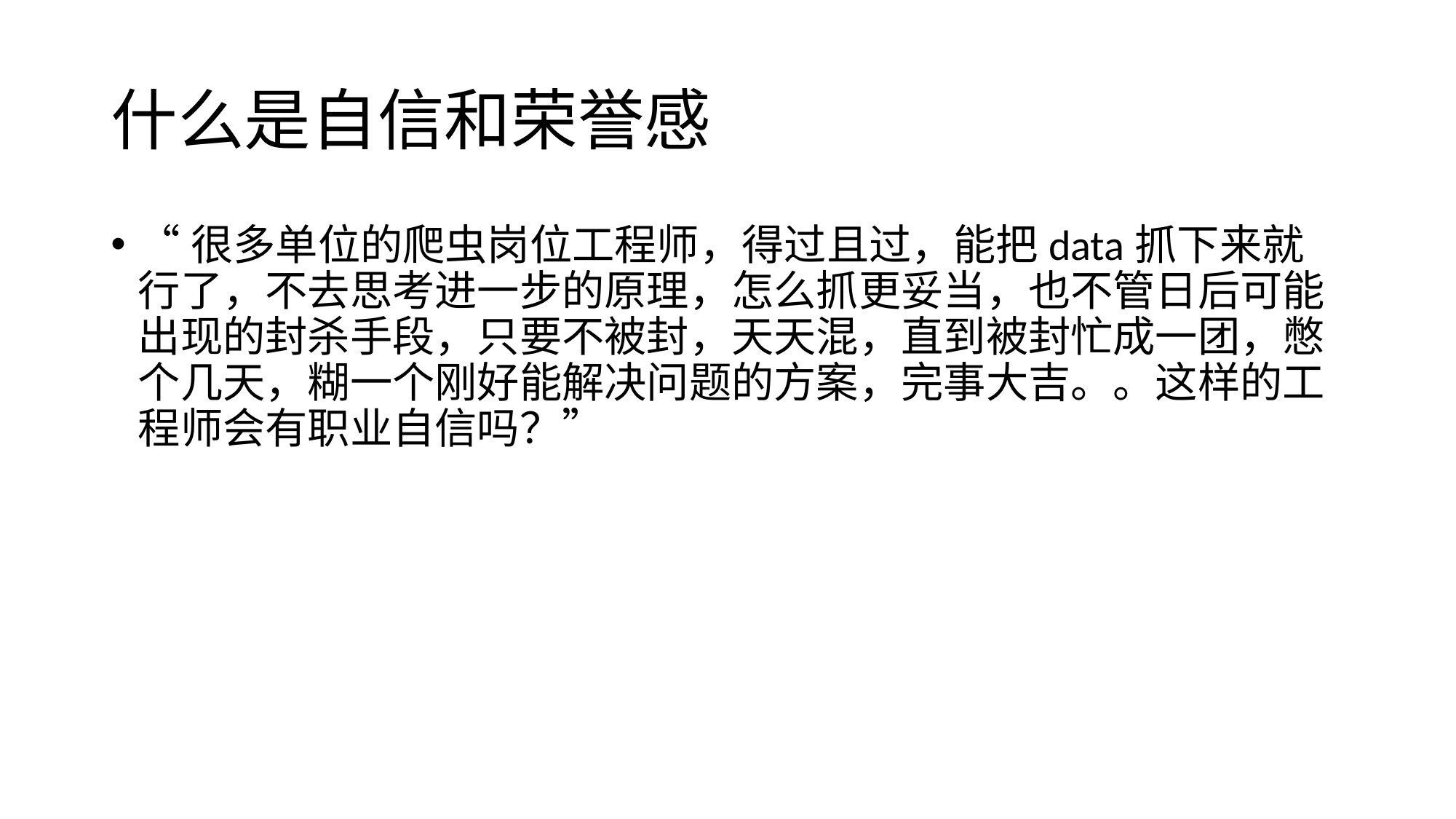

# 什么是自信和荣誉感
“很多单位的爬虫岗位工程师，得过且过，能把data抓下来就行了，不去思考进一步的原理，怎么抓更妥当，也不管日后可能出现的封杀手段，只要不被封，天天混，直到被封忙成一团，憋个几天，糊一个刚好能解决问题的方案，完事大吉。。这样的工程师会有职业自信吗？”